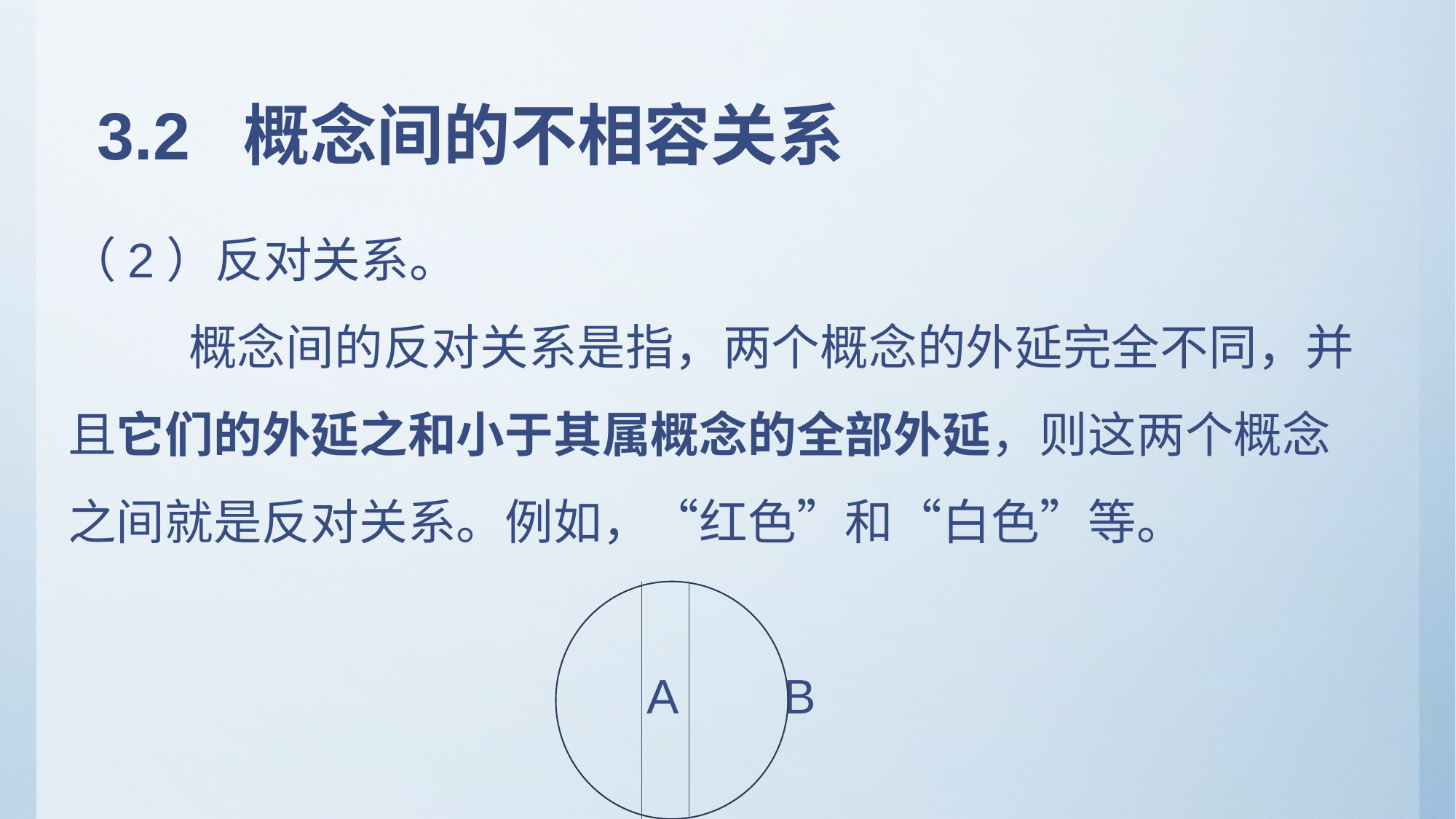

# 3.2  概念间的不相容关系
（2）反对关系。
          概念间的反对关系是指，两个概念的外延完全不同，并且它们的外延之和小于其属概念的全部外延，则这两个概念之间就是反对关系。例如，“红色”和“白色”等。

                                           A        B